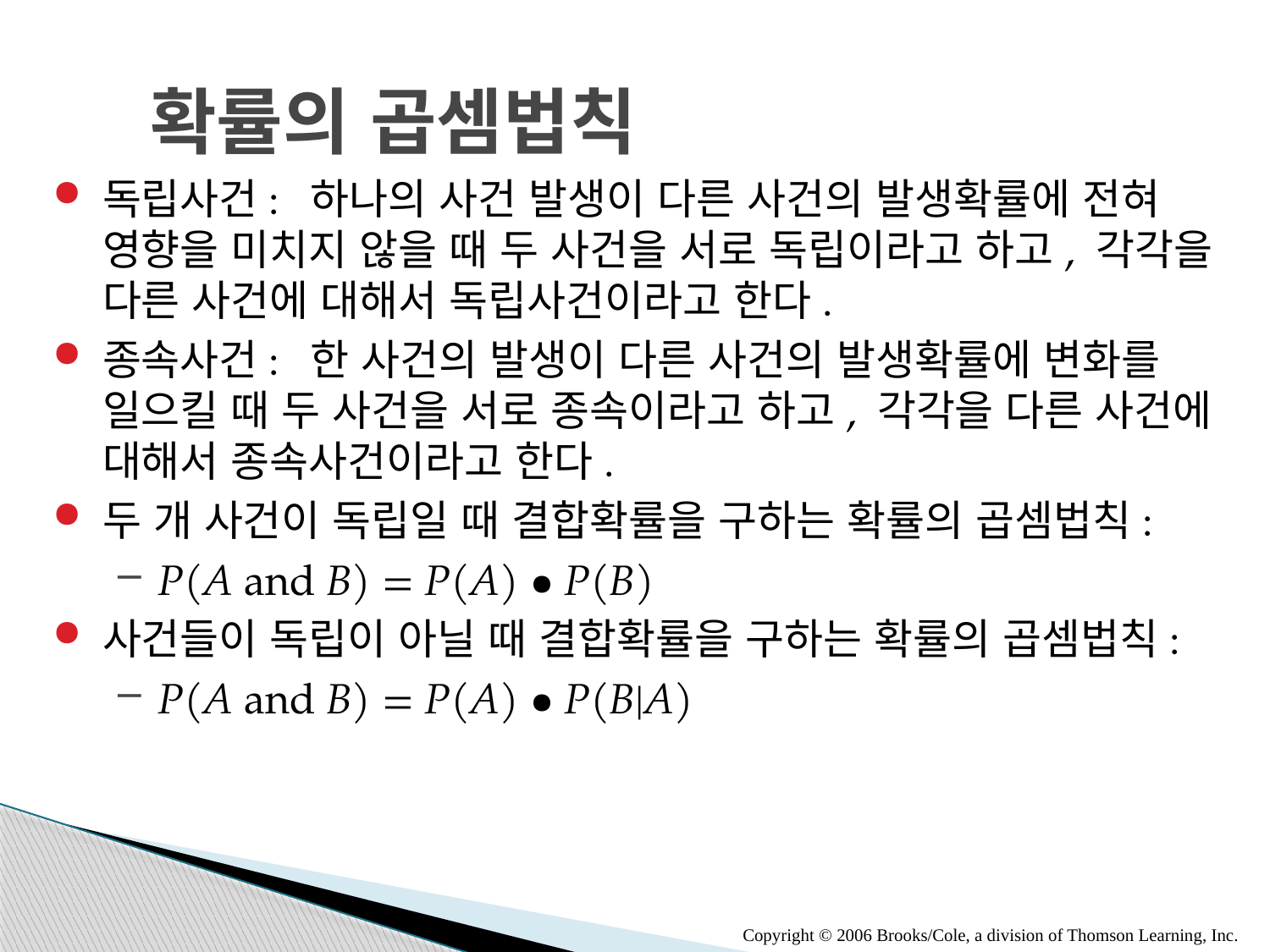

# 확률의 곱셈법칙
독립사건:  하나의 사건 발생이 다른 사건의 발생확률에 전혀 영향을 미치지 않을 때 두 사건을 서로 독립이라고 하고, 각각을 다른 사건에 대해서 독립사건이라고 한다.
종속사건:  한 사건의 발생이 다른 사건의 발생확률에 변화를 일으킬 때 두 사건을 서로 종속이라고 하고, 각각을 다른 사건에 대해서 종속사건이라고 한다.
두 개 사건이 독립일 때 결합확률을 구하는 확률의 곱셈법칙:
P(A and B) = P(A) • P(B)
사건들이 독립이 아닐 때 결합확률을 구하는 확률의 곱셈법칙:
P(A and B) = P(A) • P(B|A)